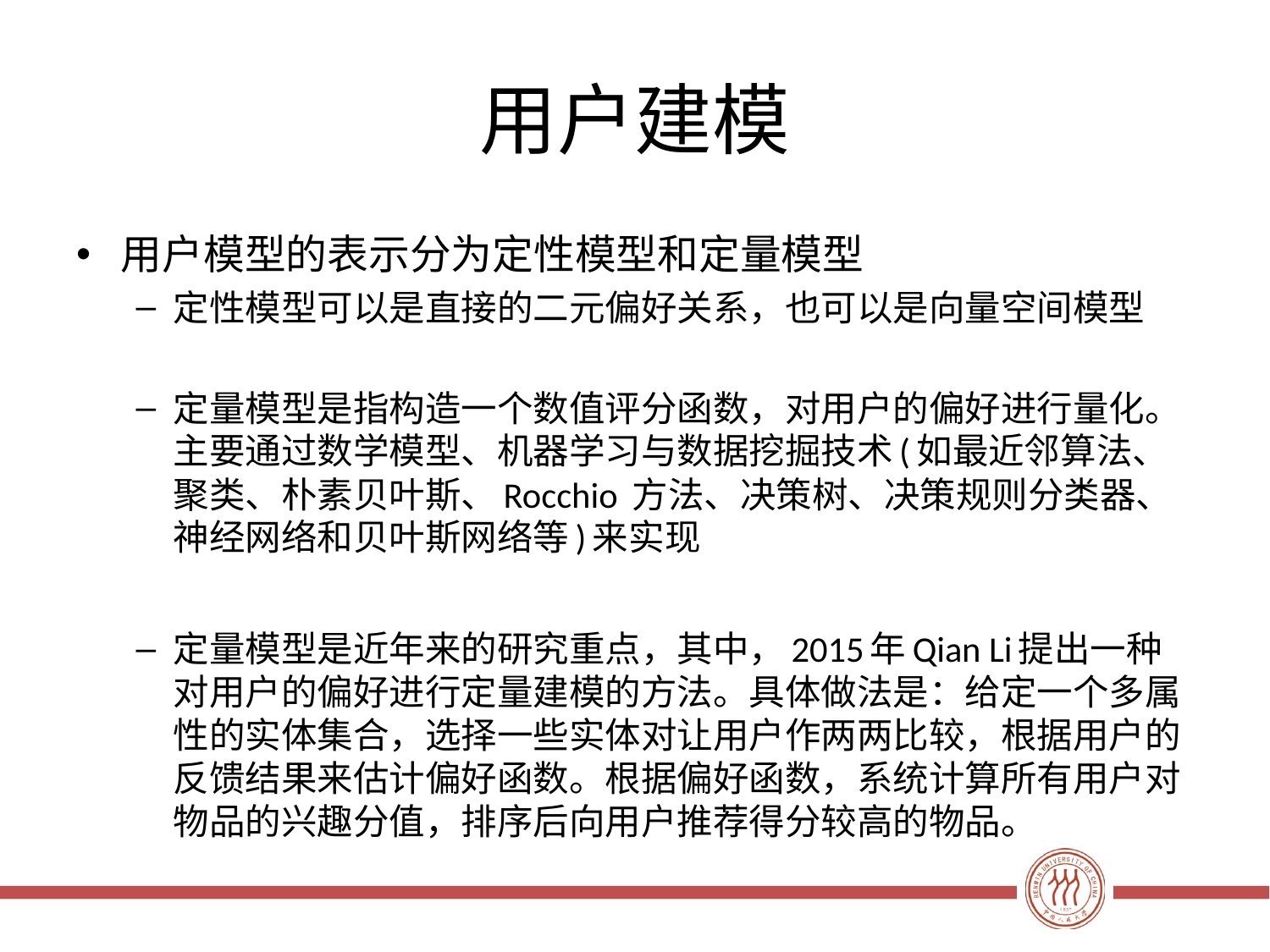

# 用户建模
用户模型的表示分为定性模型和定量模型
定性模型可以是直接的二元偏好关系，也可以是向量空间模型

定量模型是指构造一个数值评分函数，对用户的偏好进行量化。主要通过数学模型、机器学习与数据挖掘技术(如最近邻算法、聚类、朴素贝叶斯、Rocchio 方法、决策树、决策规则分类器、神经网络和贝叶斯网络等)来实现

定量模型是近年来的研究重点，其中，2015年Qian Li提出一种对用户的偏好进行定量建模的方法。具体做法是：给定一个多属性的实体集合，选择一些实体对让用户作两两比较，根据用户的反馈结果来估计偏好函数。根据偏好函数，系统计算所有用户对物品的兴趣分值，排序后向用户推荐得分较高的物品。